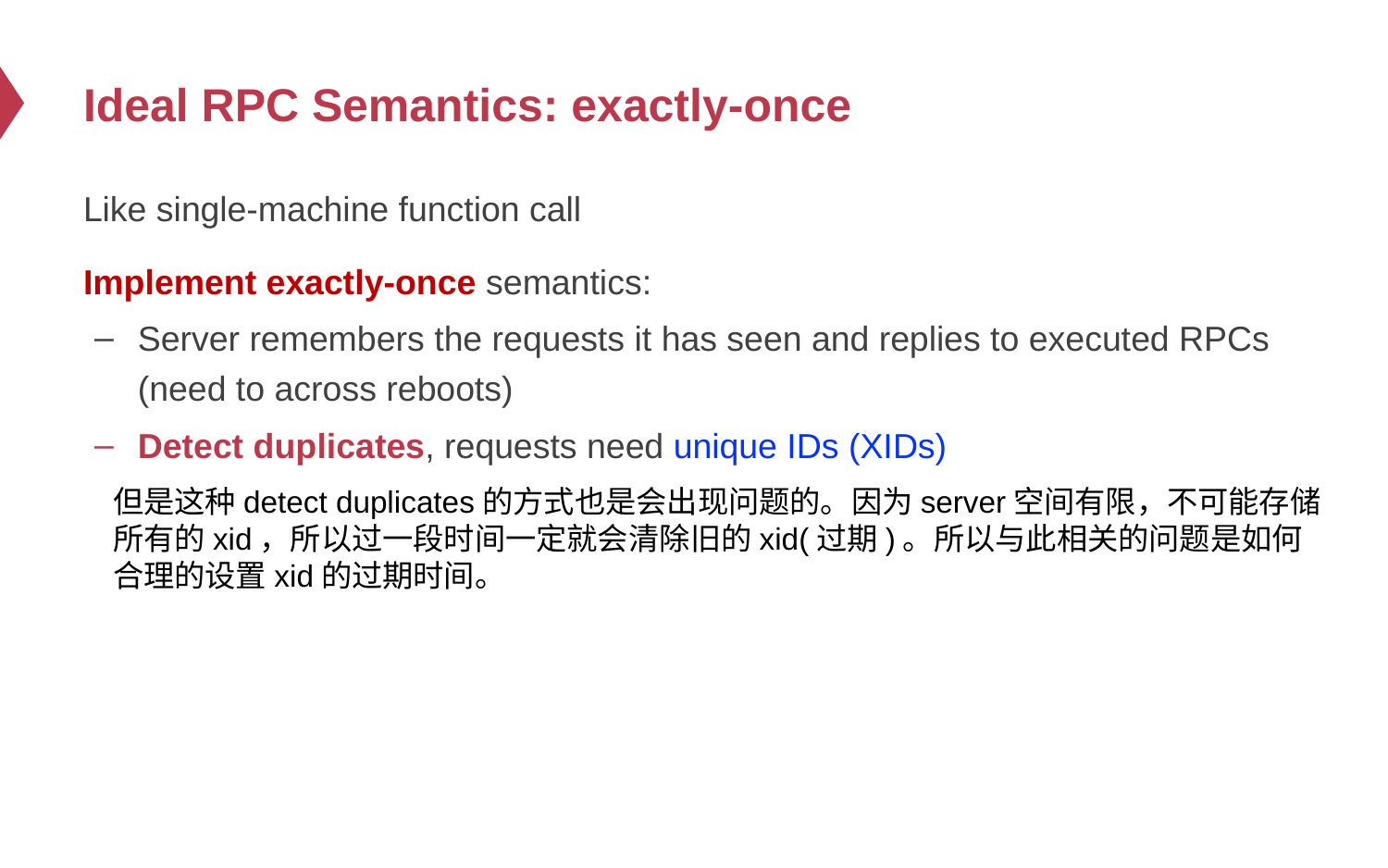

# Ideal RPC Semantics: exactly-once
Like single-machine function call
Implement exactly-once semantics:
Server remembers the requests it has seen and replies to executed RPCs (need to across reboots)
Detect duplicates, requests need unique IDs (XIDs)

但是这种detect duplicates的方式也是会出现问题的。因为server空间有限，不可能存储
所有的xid，所以过一段时间一定就会清除旧的xid(过期)。所以与此相关的问题是如何
合理的设置xid的过期时间。
57